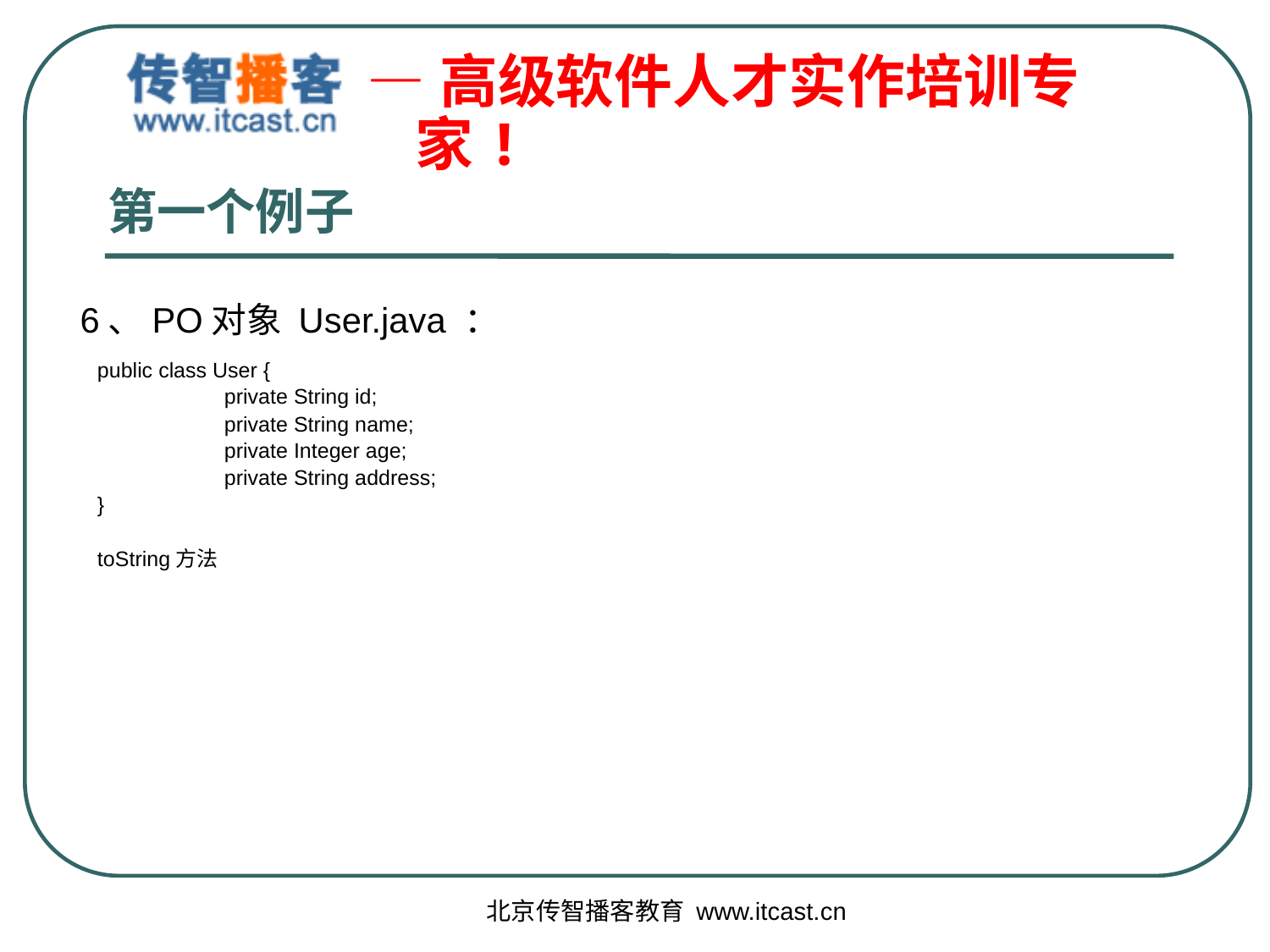

# 第一个例子
6、PO对象 User.java ：
public class User {
	private String id;
	private String name;
	private Integer age;
	private String address;
}

toString方法
北京传智播客教育 www.itcast.cn